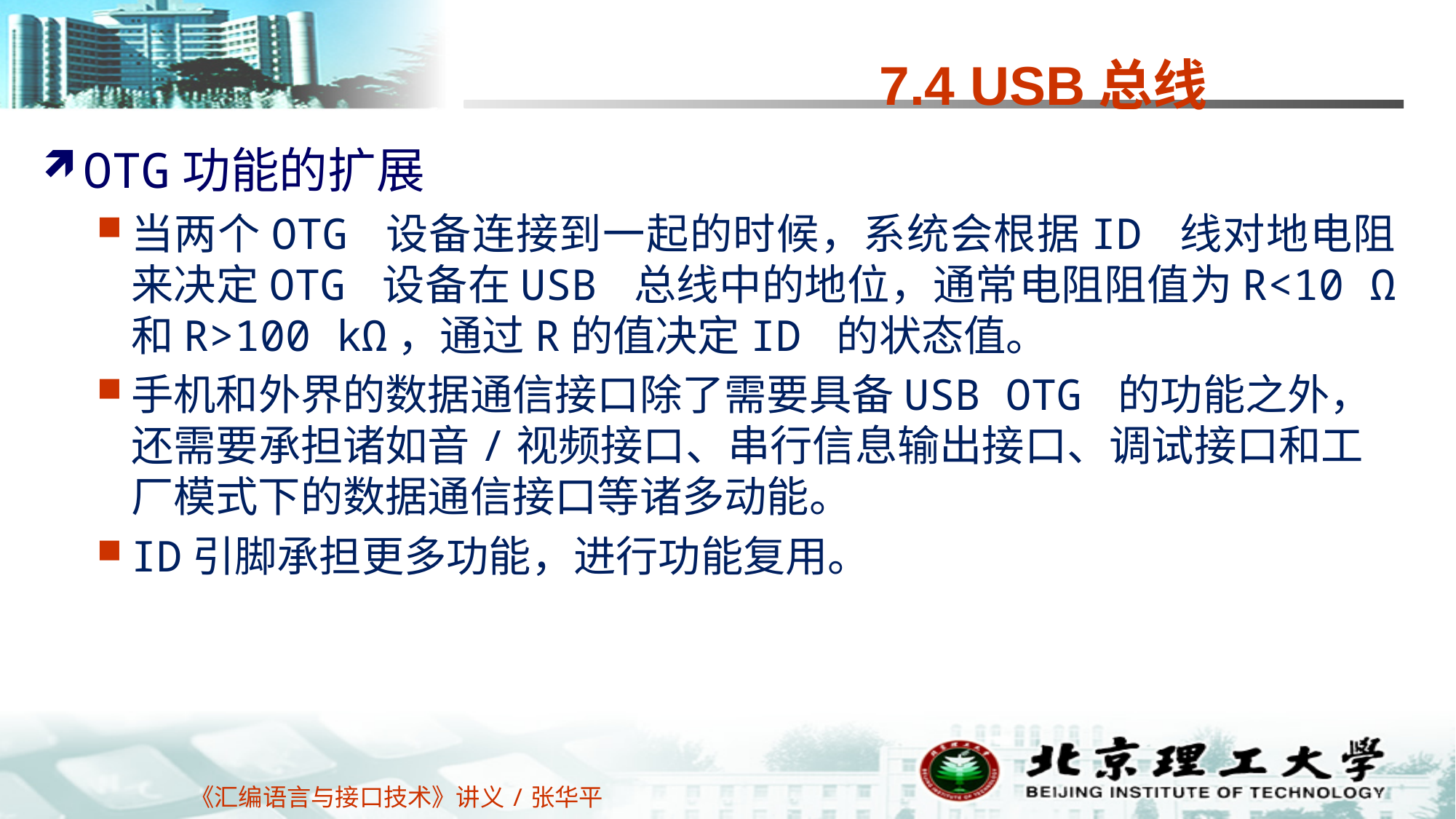

# 7.4 USB总线
OTG功能的扩展
当两个OTG 设备连接到一起的时候，系统会根据ID 线对地电阻来决定OTG 设备在USB 总线中的地位，通常电阻阻值为R<10 Ω 和R>100 kΩ，通过R的值决定ID 的状态值。
手机和外界的数据通信接口除了需要具备USB OTG 的功能之外，还需要承担诸如音/视频接口、串行信息输出接口、调试接口和工厂模式下的数据通信接口等诸多动能。
ID引脚承担更多功能，进行功能复用。